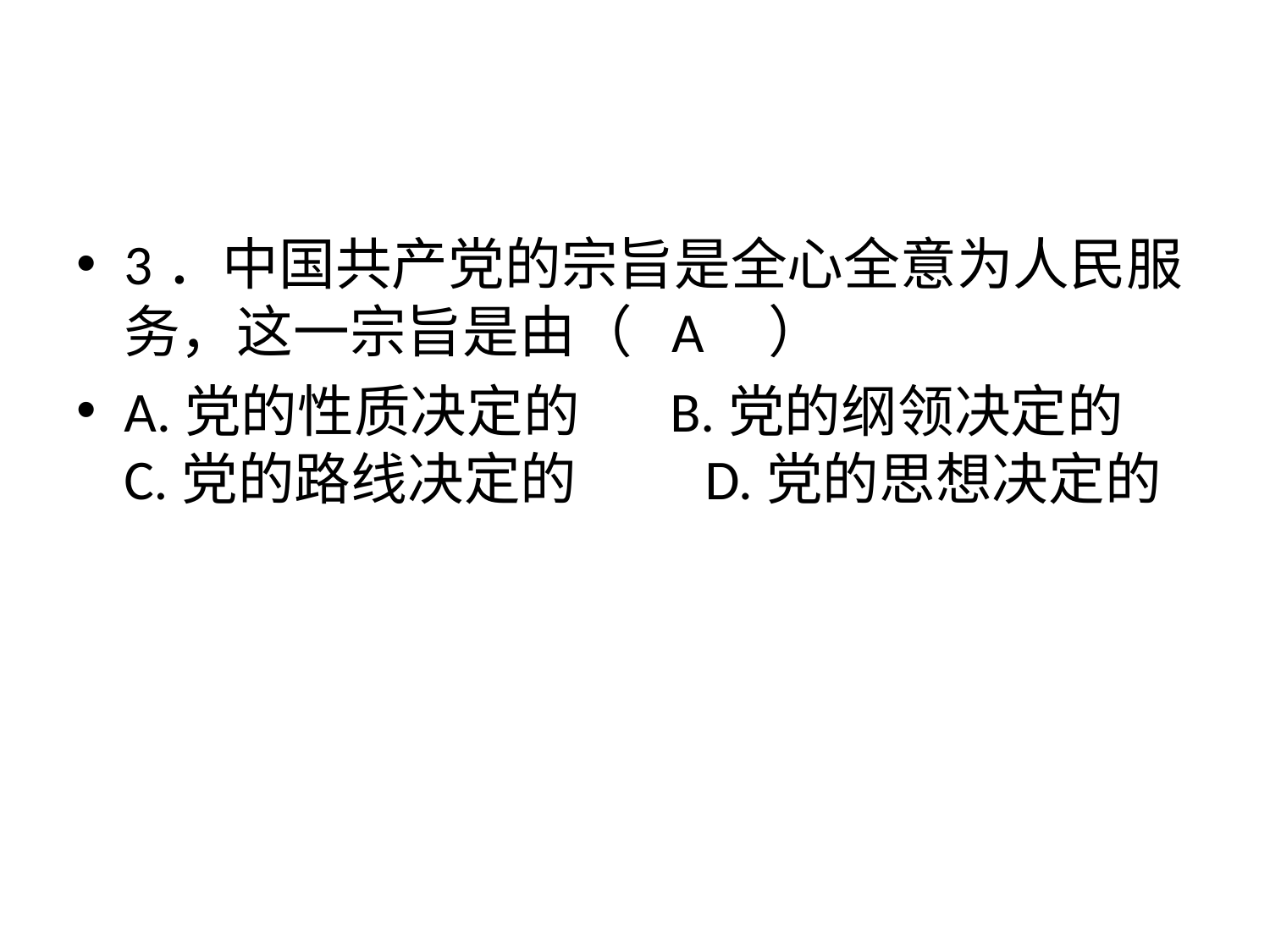

#
3．中国共产党的宗旨是全心全意为人民服务，这一宗旨是由（  A    ）
A.党的性质决定的      B.党的纲领决定的     C.党的路线决定的         D.党的思想决定的